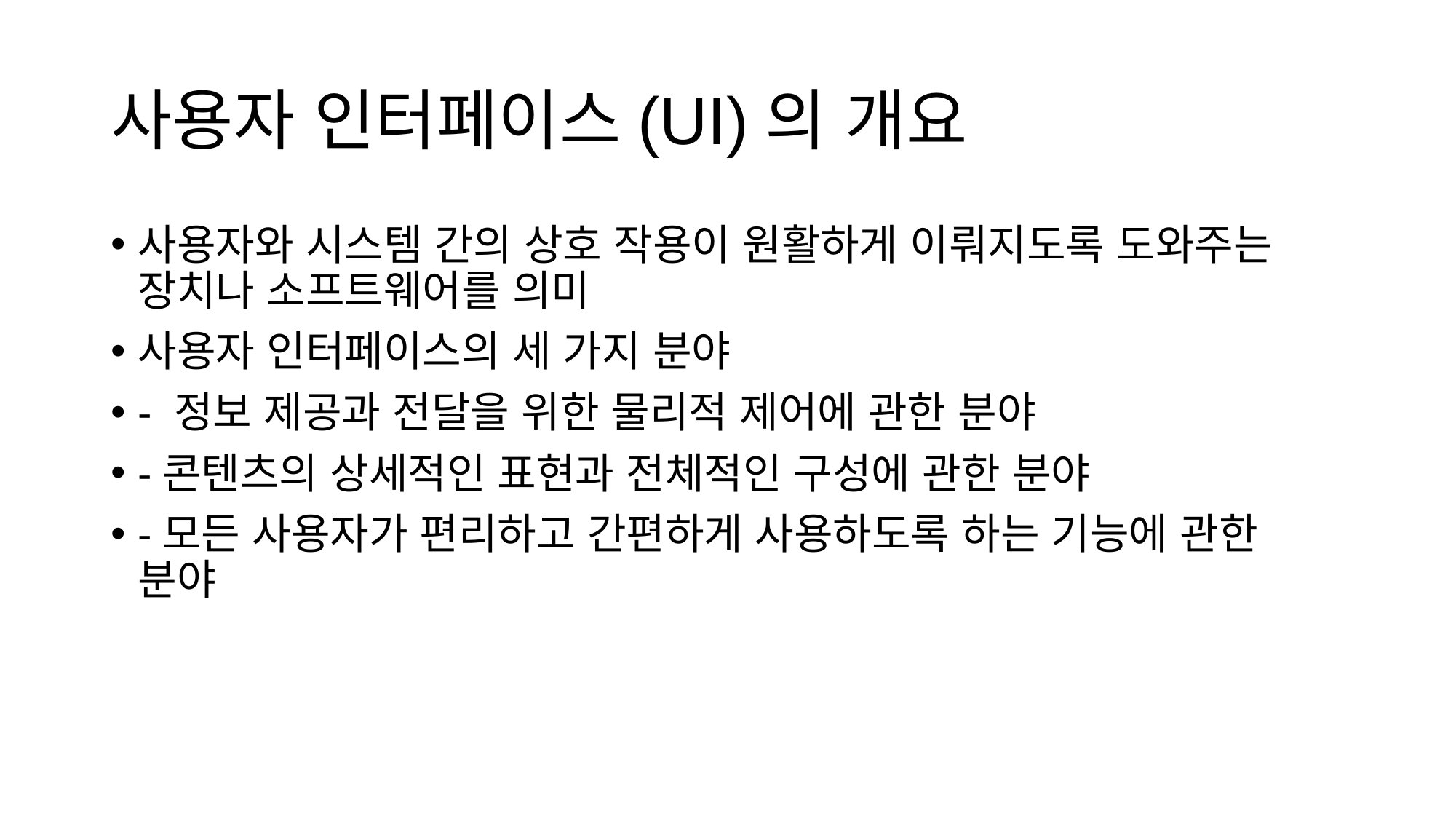

# 사용자 인터페이스(UI)의 개요
사용자와 시스템 간의 상호 작용이 원활하게 이뤄지도록 도와주는 장치나 소프트웨어를 의미
사용자 인터페이스의 세 가지 분야
- 정보 제공과 전달을 위한 물리적 제어에 관한 분야
-콘텐츠의 상세적인 표현과 전체적인 구성에 관한 분야
-모든 사용자가 편리하고 간편하게 사용하도록 하는 기능에 관한 분야